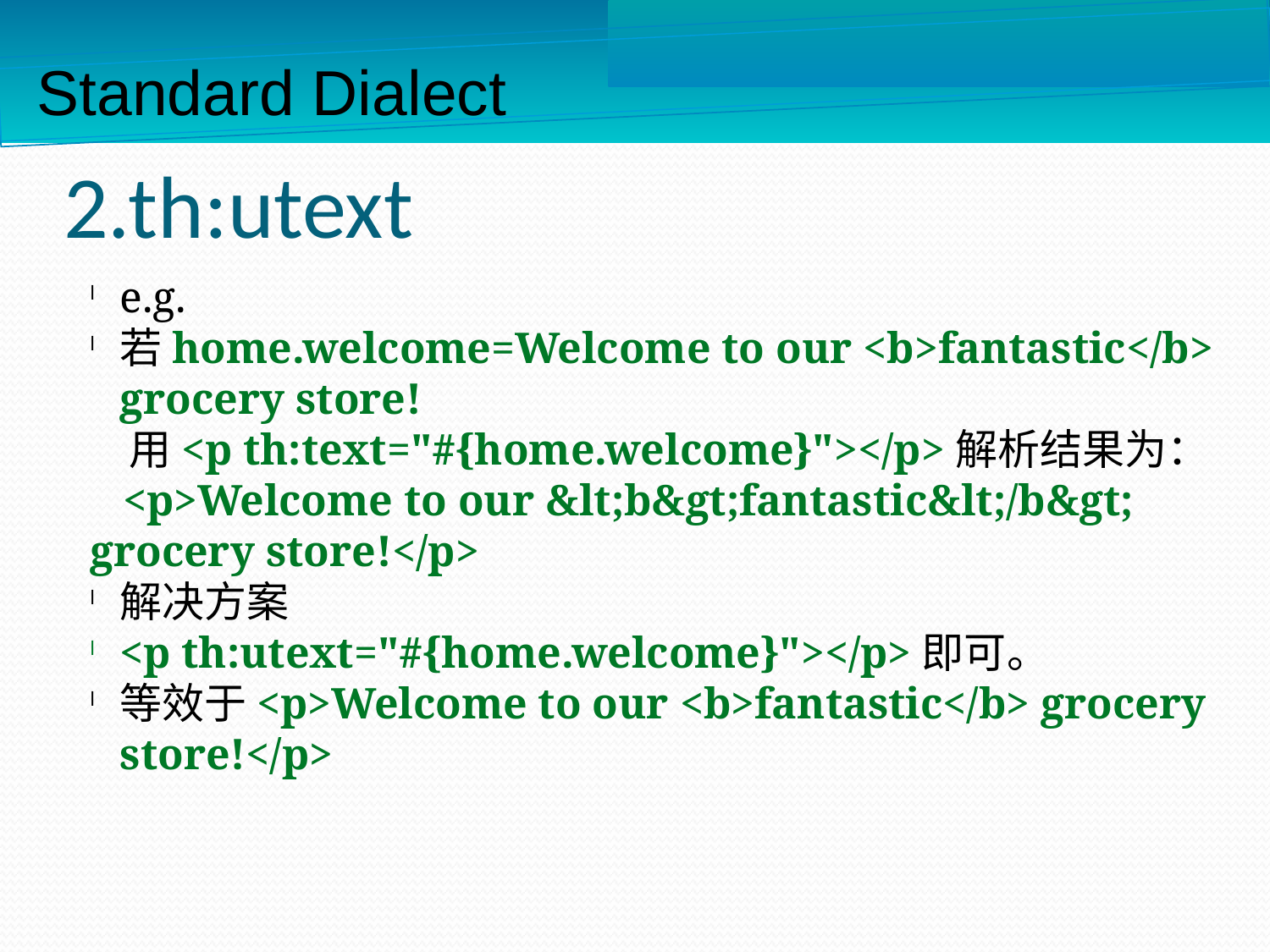

Standard Dialect
2.th:utext
e.g.
若home.welcome=Welcome to our <b>fantastic</b> grocery store!
   用<p th:text="#{home.welcome}"></p>解析结果为：
   <p>Welcome to our &lt;b&gt;fantastic&lt;/b&gt; grocery store!</p>
解决方案
<p th:utext="#{home.welcome}"></p>即可。
等效于<p>Welcome to our <b>fantastic</b> grocery store!</p>